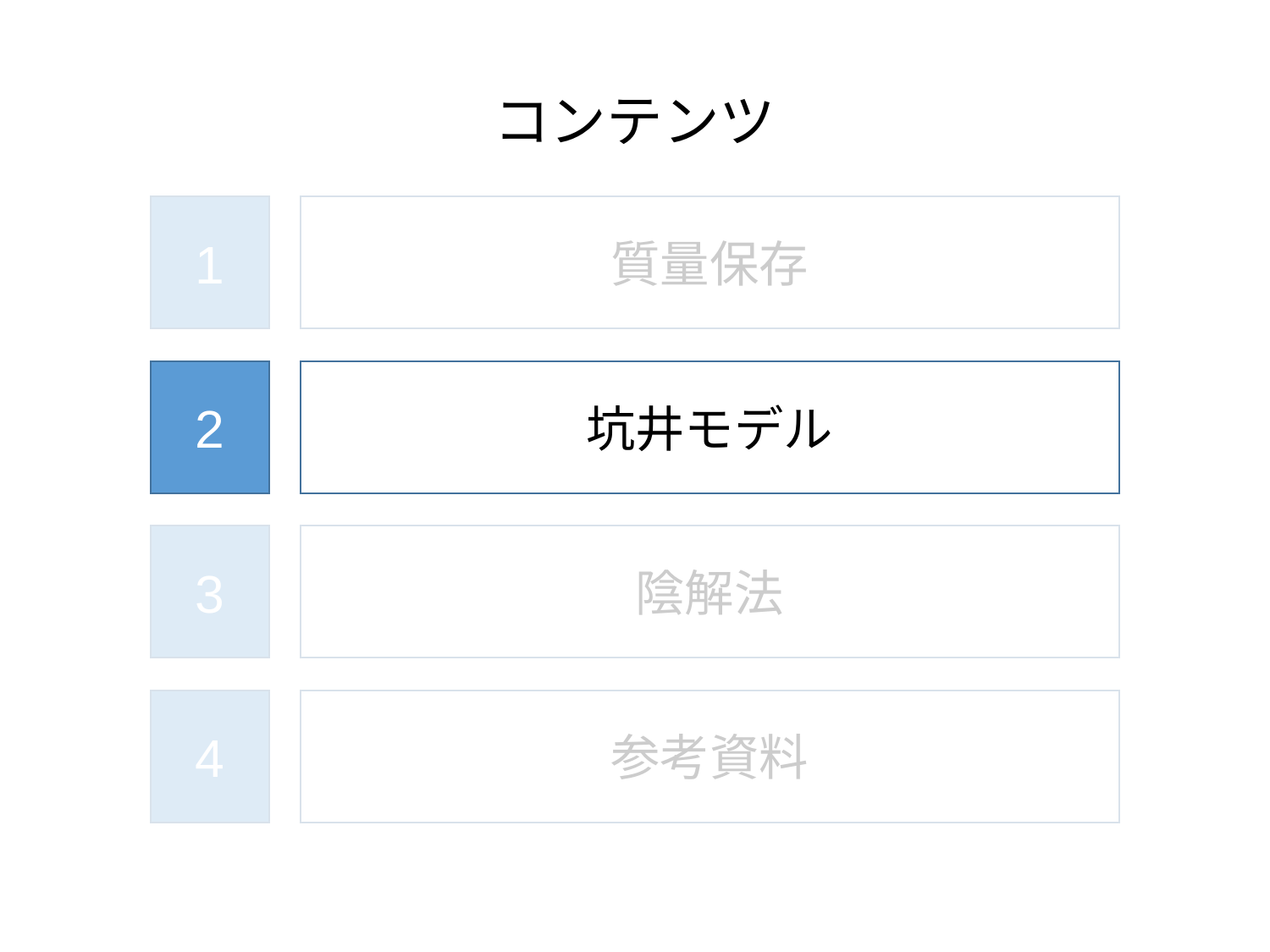

コンテンツ

1
質量保存
2
坑井モデル

3
陰解法
4
参考資料